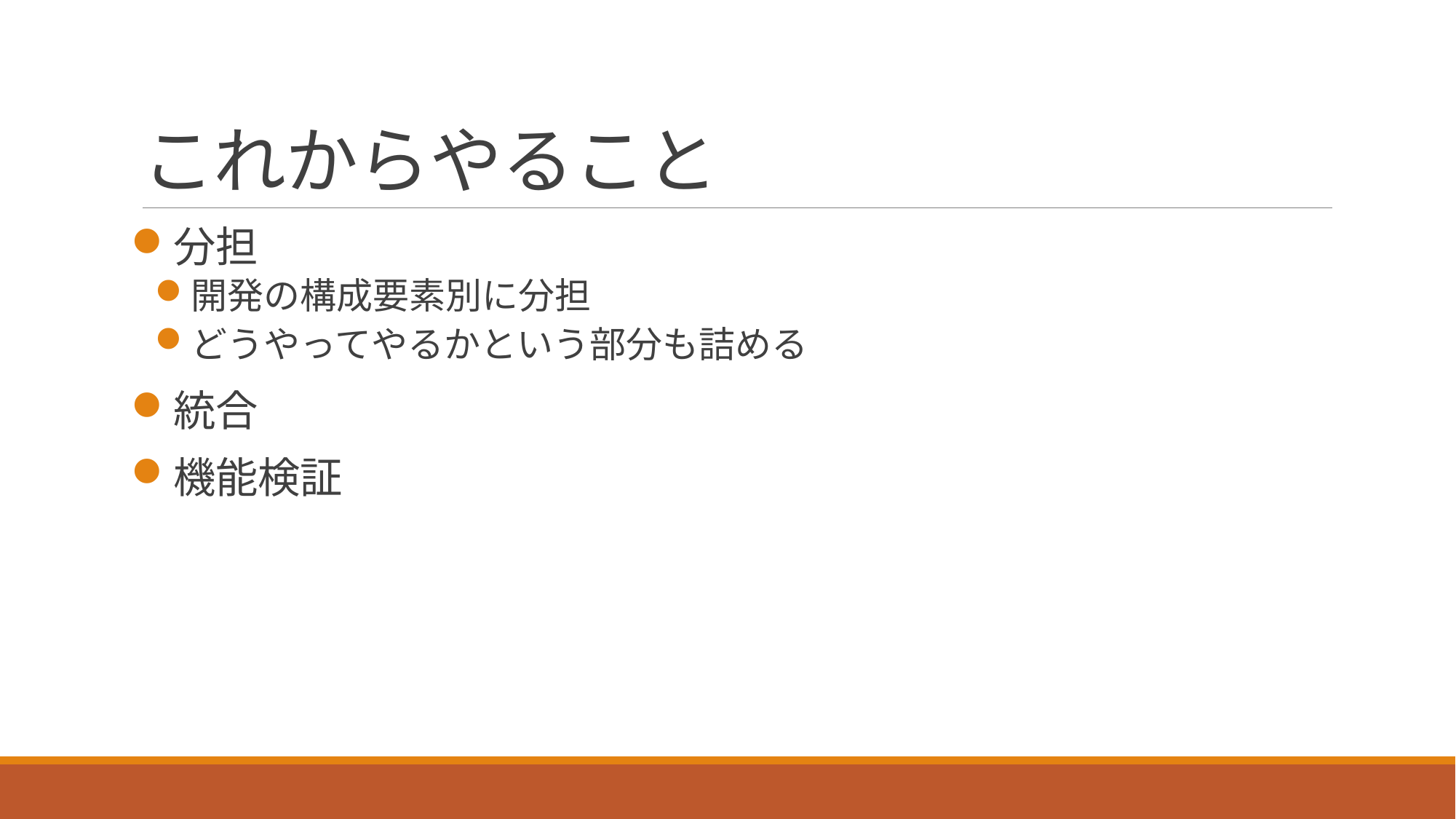

# これからやること
分担
開発の構成要素別に分担
どうやってやるかという部分も詰める
統合
機能検証